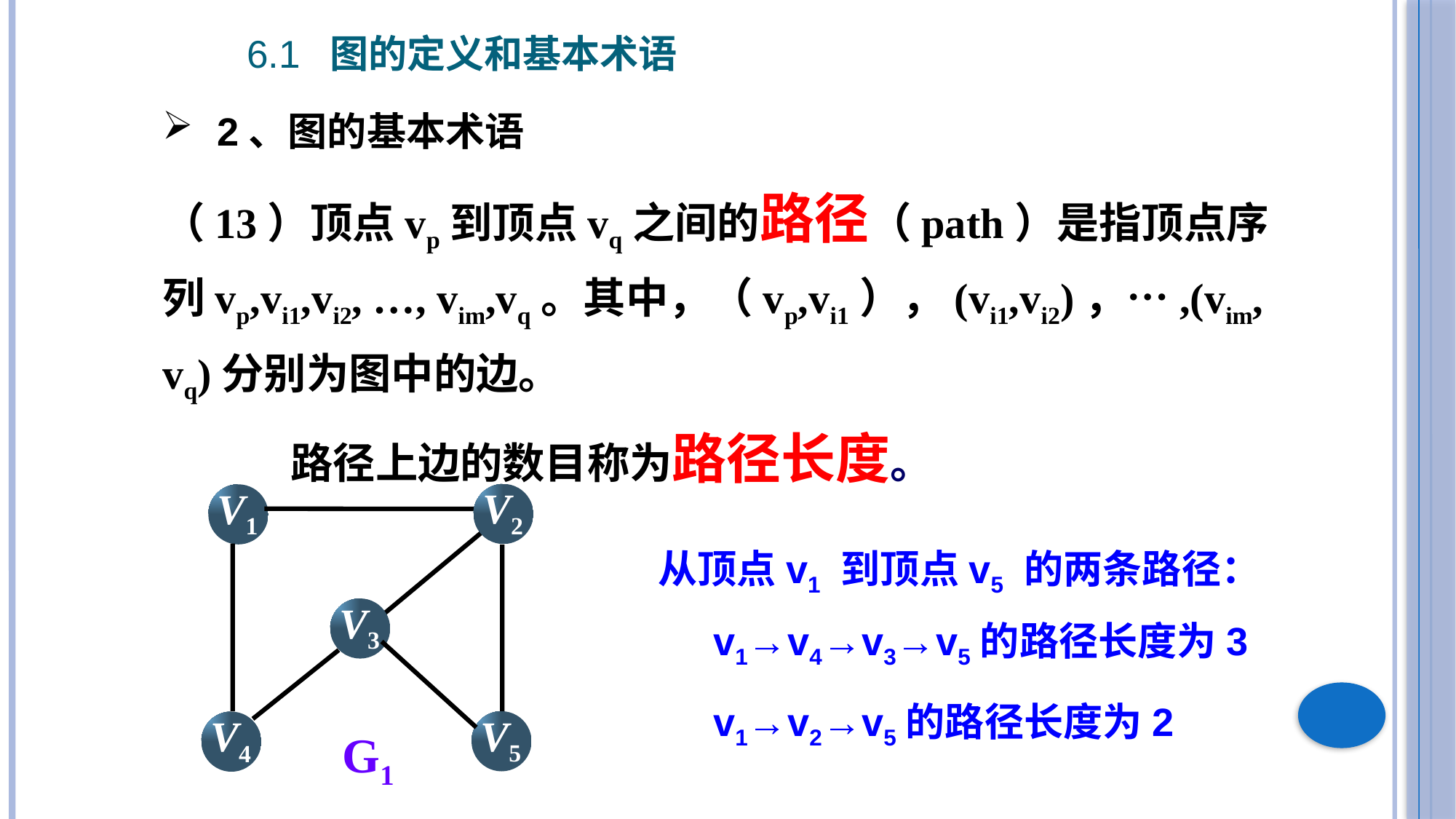

6.1  图的定义和基本术语
2、图的基本术语
（13）顶点vp到顶点vq之间的路径（path）是指顶点序列vp,vi1,vi2, …, vim,vq。其中，（vp,vi1），(vi1,vi2)，…,(vim, vq)分别为图中的边。
        路径上边的数目称为路径长度。

V2
V1

V3

V5
V4

G1
从顶点v1 到顶点v5 的两条路径：
v1→v4→v3→v5的路径长度为3
v1→v2→v5的路径长度为2